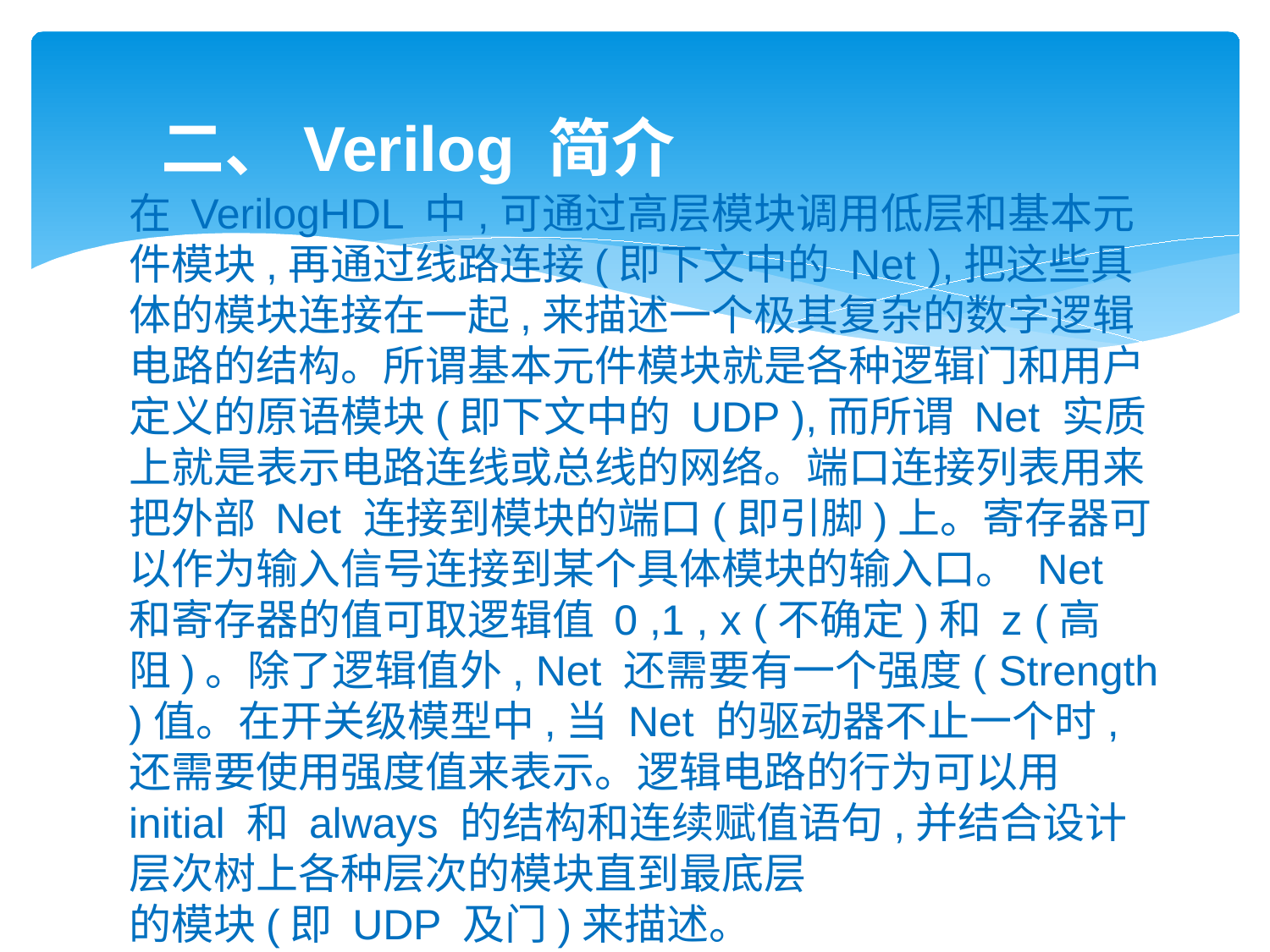

#
二、Verilog 简介
在 VerilogHDL 中,可通过高层模块调用低层和基本元件模块,再通过线路连接(即下文中的 Net ),把这些具体的模块连接在一起,来描述一个极其复杂的数字逻辑电路的结构。所谓基本元件模块就是各种逻辑门和用户定义的原语模块(即下文中的 UDP ),而所谓 Net 实质上就是表示电路连线或总线的网络。端口连接列表用来把外部 Net 连接到模块的端口(即引脚)上。寄存器可以作为输入信号连接到某个具体模块的输入口。 Net 和寄存器的值可取逻辑值 0 ,1 , x (不确定)和 z (高阻)。除了逻辑值外, Net 还需要有一个强度( Strength )值。在开关级模型中,当 Net 的驱动器不止一个时,还需要使用强度值来表示。逻辑电路的行为可以用 initial 和 always 的结构和连续赋值语句,并结合设计层次树上各种层次的模块直到最底层
的模块(即 UDP 及门)来描述。